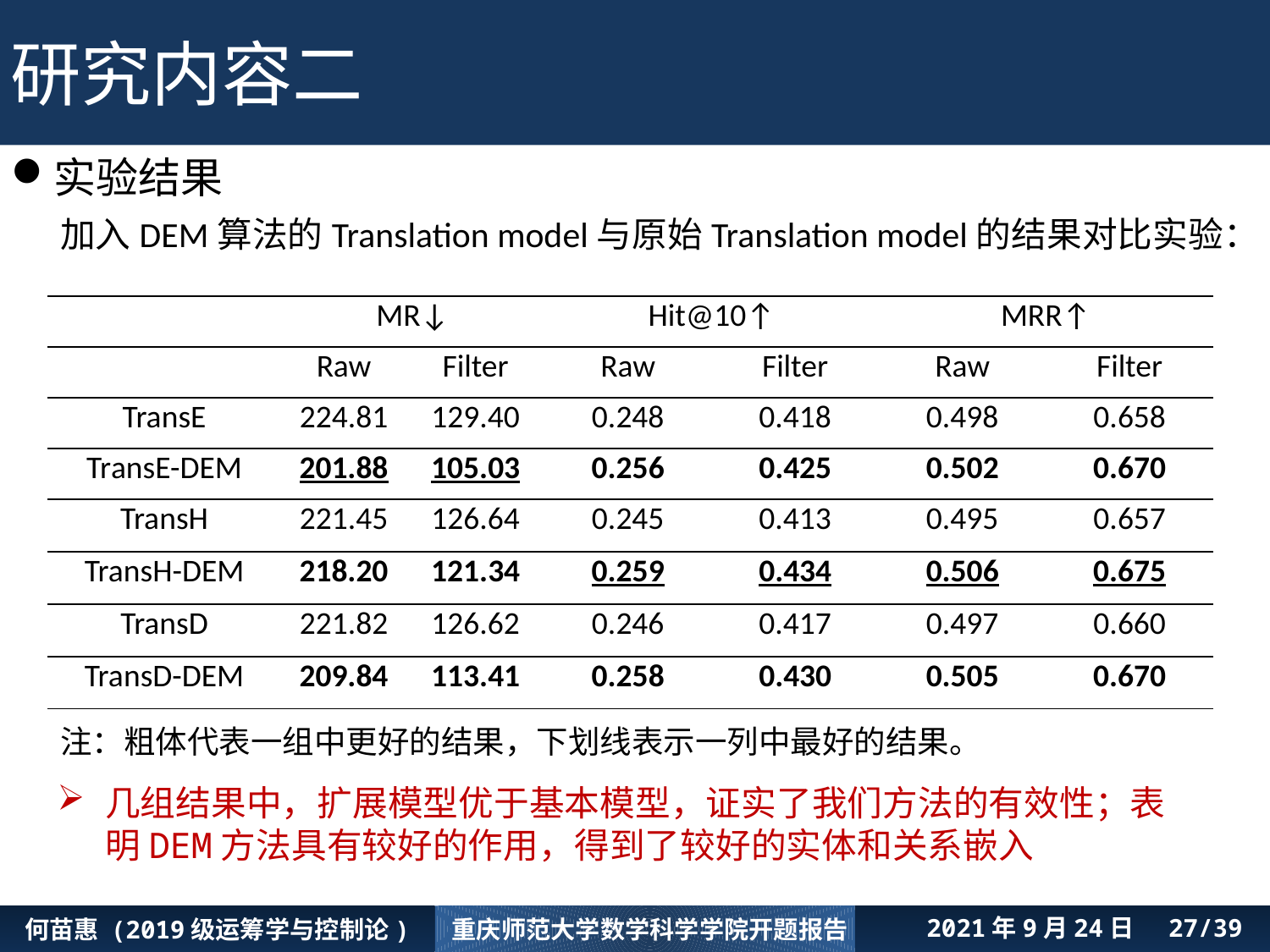

研究内容二
实验结果
加入DEM算法的Translation model与原始Translation model的结果对比实验：
|  | MR↓ |  | Hit@10↑ |  | MRR↑ |  |
| --- | --- | --- | --- | --- | --- | --- |
|  | Raw | Filter | Raw | Filter | Raw | Filter |
| TransE | 224.81 | 129.40 | 0.248 | 0.418 | 0.498 | 0.658 |
| TransE-DEM | 201.88 | 105.03 | 0.256 | 0.425 | 0.502 | 0.670 |
| TransH | 221.45 | 126.64 | 0.245 | 0.413 | 0.495 | 0.657 |
| TransH-DEM | 218.20 | 121.34 | 0.259 | 0.434 | 0.506 | 0.675 |
| TransD | 221.82 | 126.62 | 0.246 | 0.417 | 0.497 | 0.660 |
| TransD-DEM | 209.84 | 113.41 | 0.258 | 0.430 | 0.505 | 0.670 |
注：粗体代表一组中更好的结果，下划线表示一列中最好的结果。
几组结果中，扩展模型优于基本模型，证实了我们方法的有效性；表明DEM方法具有较好的作用，得到了较好的实体和关系嵌入
何苗惠 (2019级运筹学与控制论)
重庆师范大学数学科学学院开题报告
2021年9月24日     27/39